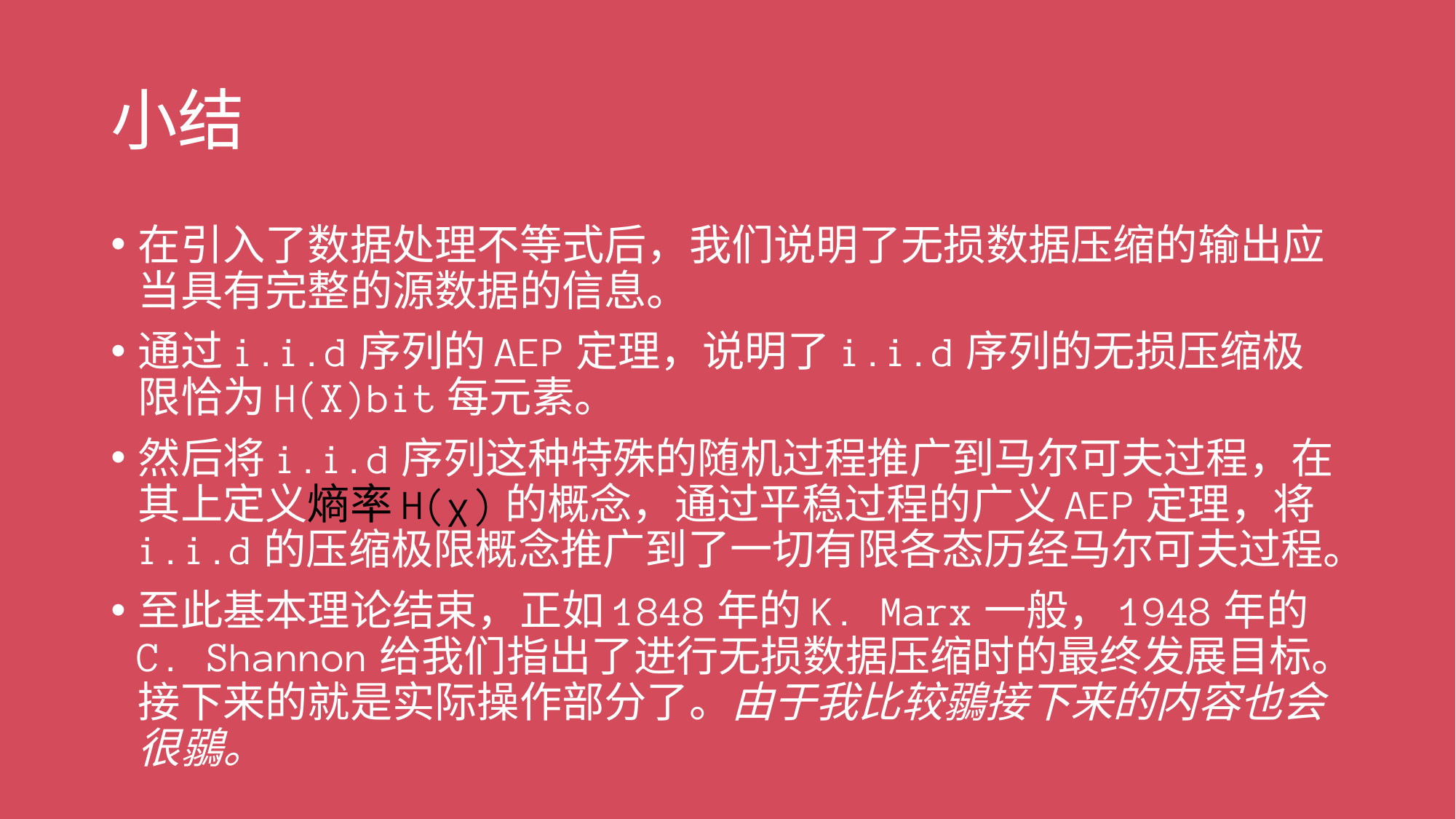

# 小结
在引入了数据处理不等式后，我们说明了无损数据压缩的输出应当具有完整的源数据的信息。
通过i.i.d序列的AEP定理，说明了i.i.d序列的无损压缩极限恰为H(X)bit每元素。
然后将i.i.d序列这种特殊的随机过程推广到马尔可夫过程，在其上定义熵率H(χ)的概念，通过平稳过程的广义AEP定理，将i.i.d的压缩极限概念推广到了一切有限各态历经马尔可夫过程。
至此基本理论结束，正如1848年的K. Marx一般，1948年的C. Shannon给我们指出了进行无损数据压缩时的最终发展目标。接下来的就是实际操作部分了。由于我比较鶸接下来的内容也会很鶸。